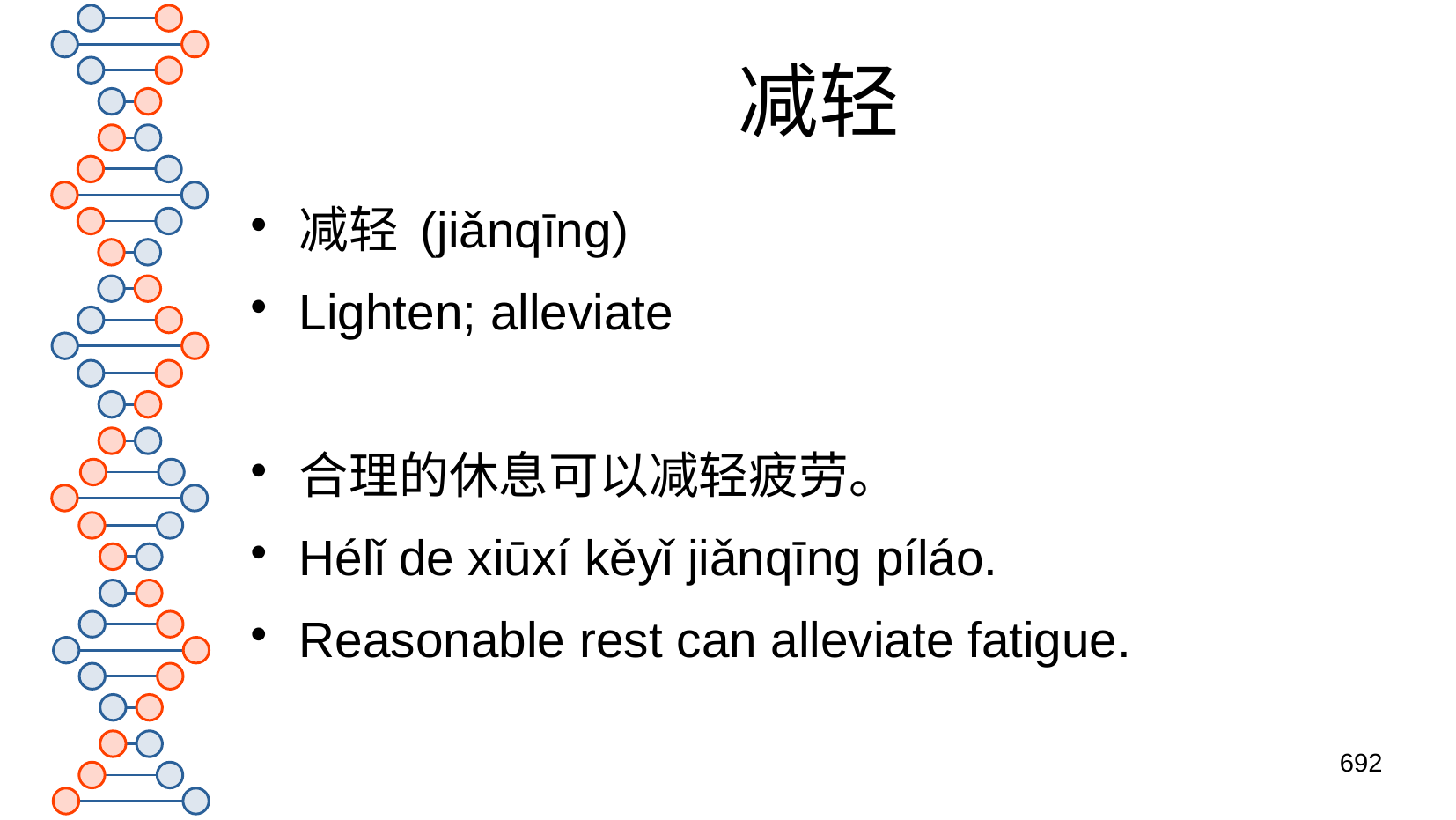

# 减轻
减轻 (jiǎnqīng)
Lighten; alleviate

合理的休息可以减轻疲劳。
Hélǐ de xiūxí kěyǐ jiǎnqīng píláo.
Reasonable rest can alleviate fatigue.

692